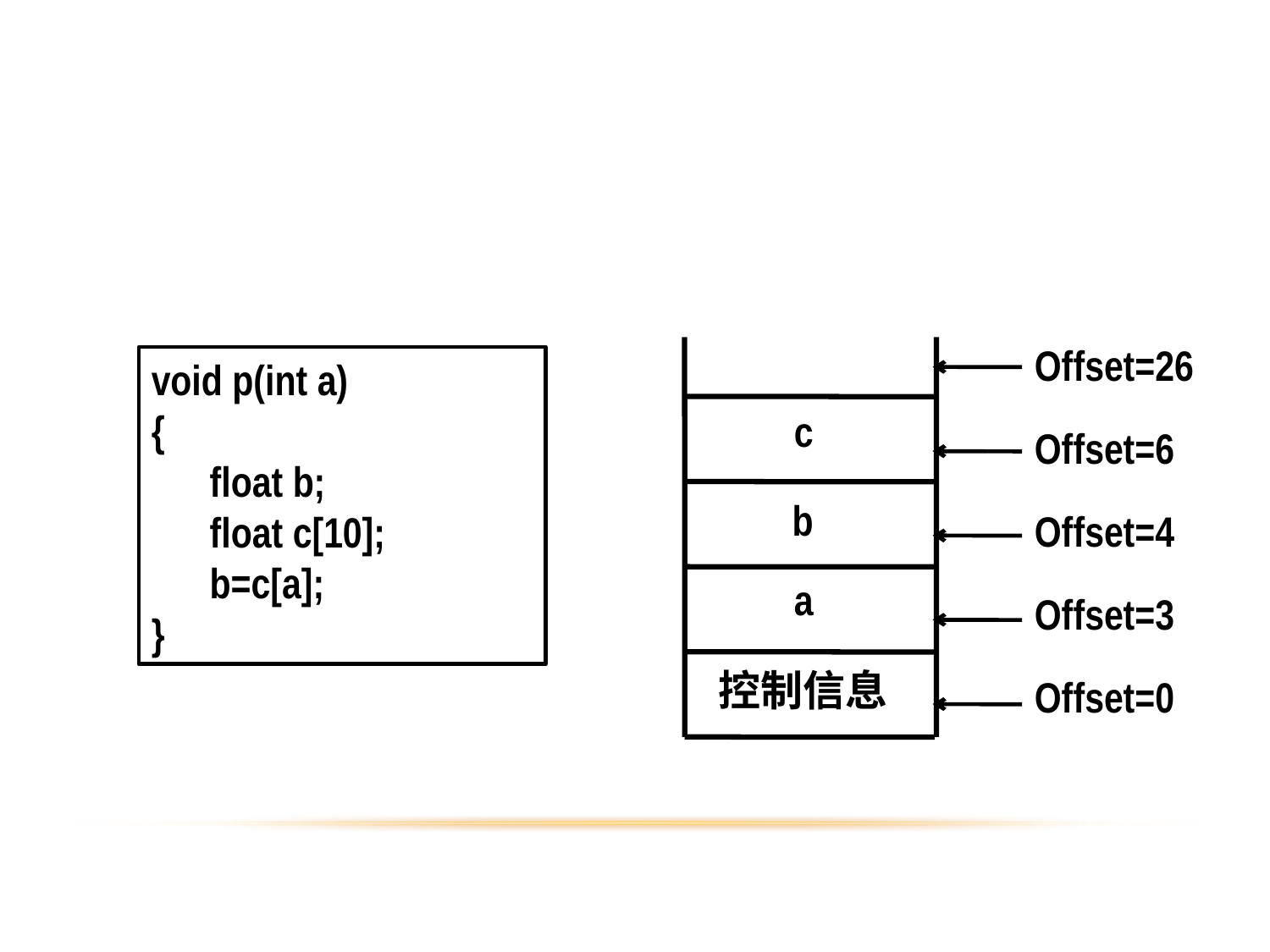

Offset=26

void p(int a)
{
      float b;
      float c[10];
      b=c[a];
}

c
Offset=6

b
Offset=4

a
Offset=3

控制信息
Offset=0

12